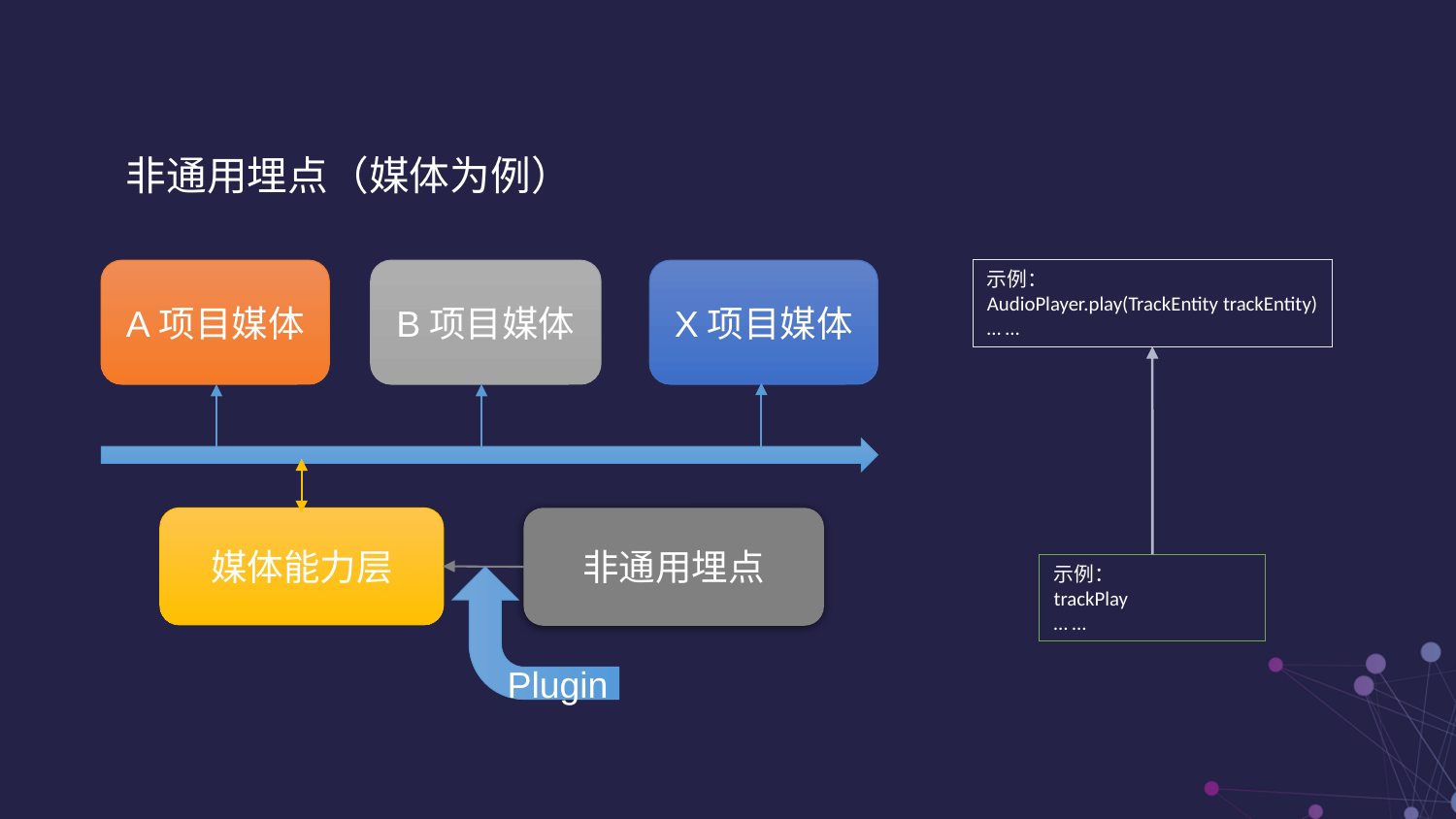

非通用埋点（媒体为例）
示例：
AudioPlayer.play(TrackEntity trackEntity)
… …
A项目媒体
B项目媒体
X项目媒体

媒体能力层
非通用埋点

示例：
trackPlay
… …
Plugin